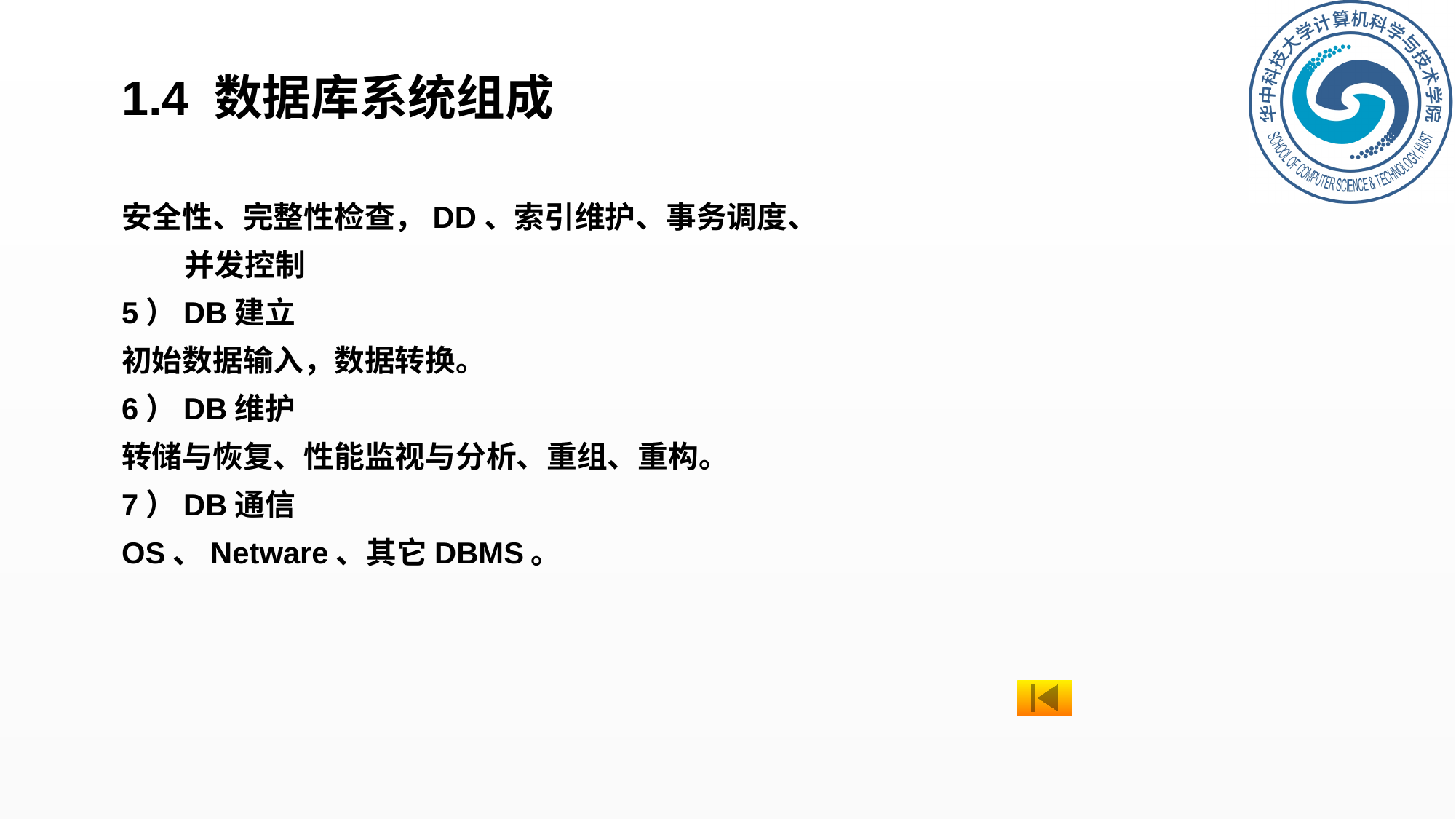

# 1.4 数据库系统组成
安全性、完整性检查，DD、索引维护、事务调度、
        并发控制
5）DB建立
初始数据输入，数据转换。
6）DB维护
转储与恢复、性能监视与分析、重组、重构。
7）DB通信
OS、Netware、其它DBMS。